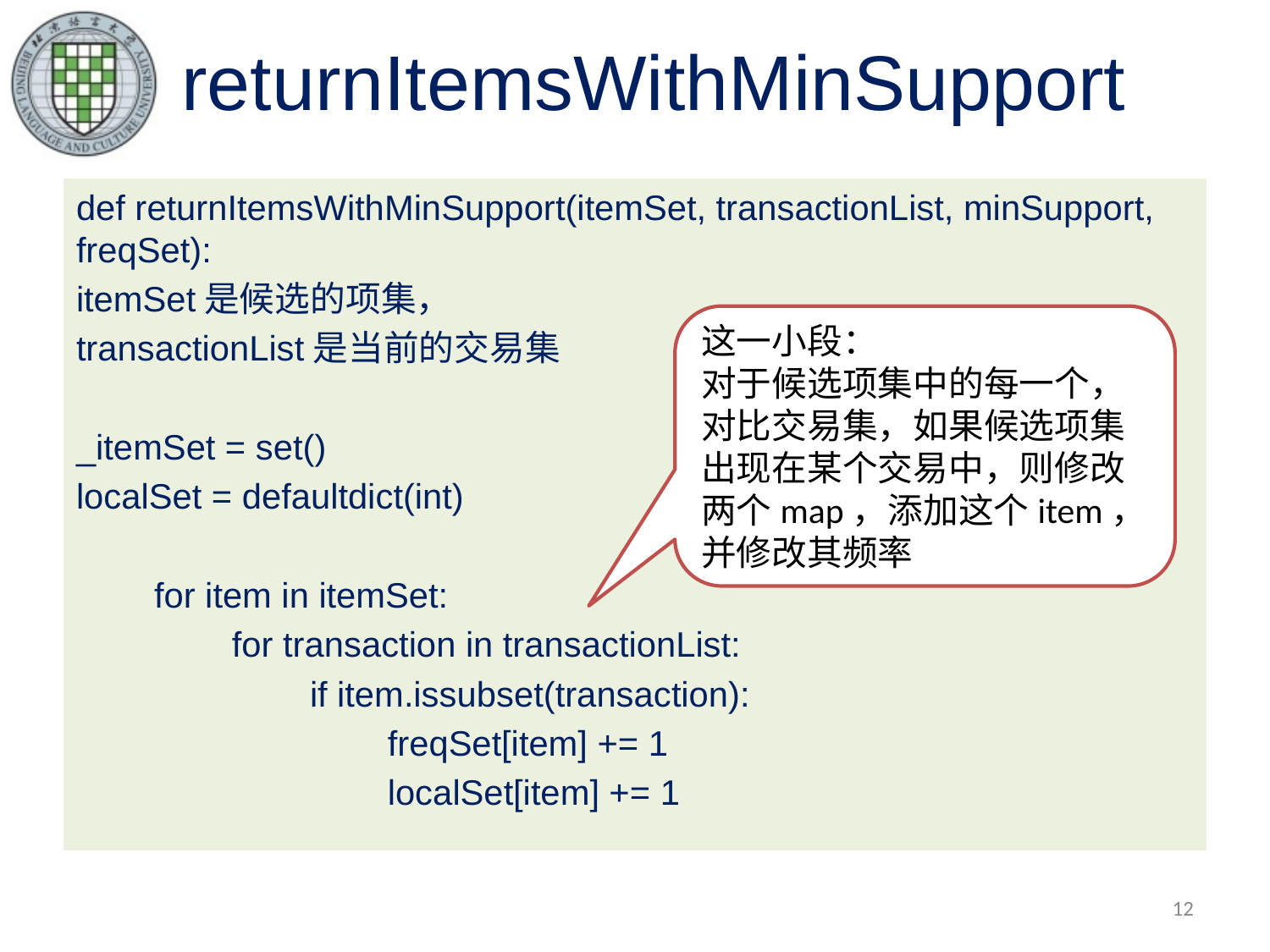

# returnItemsWithMinSupport
def returnItemsWithMinSupport(itemSet, transactionList, minSupport, freqSet):
itemSet是候选的项集，
transactionList是当前的交易集

_itemSet = set()
localSet = defaultdict(int)

        for item in itemSet:
                for transaction in transactionList:
                        if item.issubset(transaction):
                                freqSet[item] += 1
                                localSet[item] += 1

这一小段：
对于候选项集中的每一个，对比交易集，如果候选项集出现在某个交易中，则修改两个map，添加这个item，并修改其频率
12